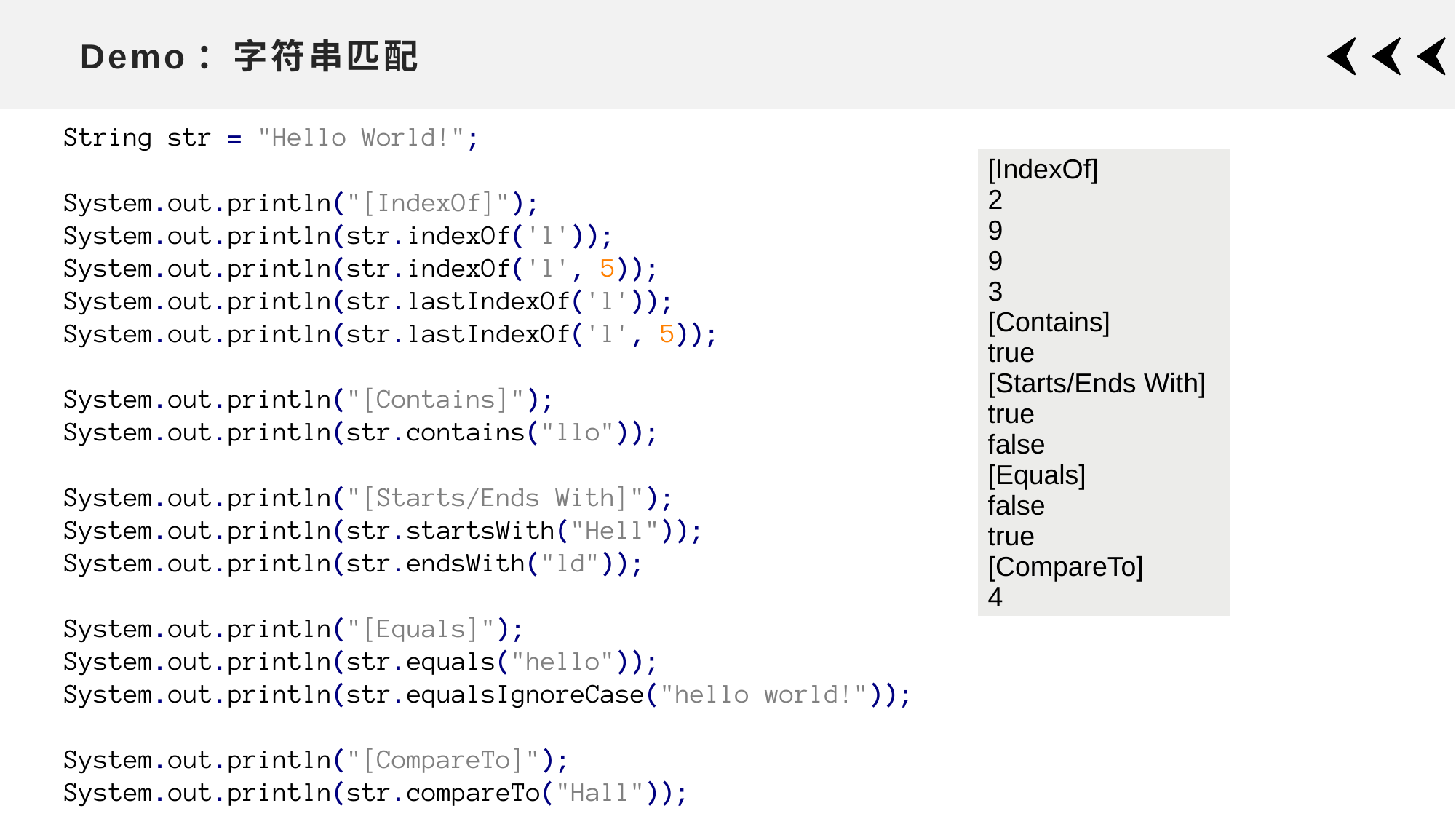

# Demo：字符串匹配
String str = "Hello World!";

System.out.println("[IndexOf]");
System.out.println(str.indexOf('l'));
System.out.println(str.indexOf('l', 5));
System.out.println(str.lastIndexOf('l'));
System.out.println(str.lastIndexOf('l', 5));

System.out.println("[Contains]");
System.out.println(str.contains("llo"));

System.out.println("[Starts/Ends With]");
System.out.println(str.startsWith("Hell"));
System.out.println(str.endsWith("ld"));

System.out.println("[Equals]");
System.out.println(str.equals("hello"));
System.out.println(str.equalsIgnoreCase("hello world!"));

System.out.println("[CompareTo]");
System.out.println(str.compareTo("Hall"));
| [IndexOf] 2 9 9 3 [Contains] true [Starts/Ends With] true false [Equals] false true [CompareTo] 4 |
| --- |